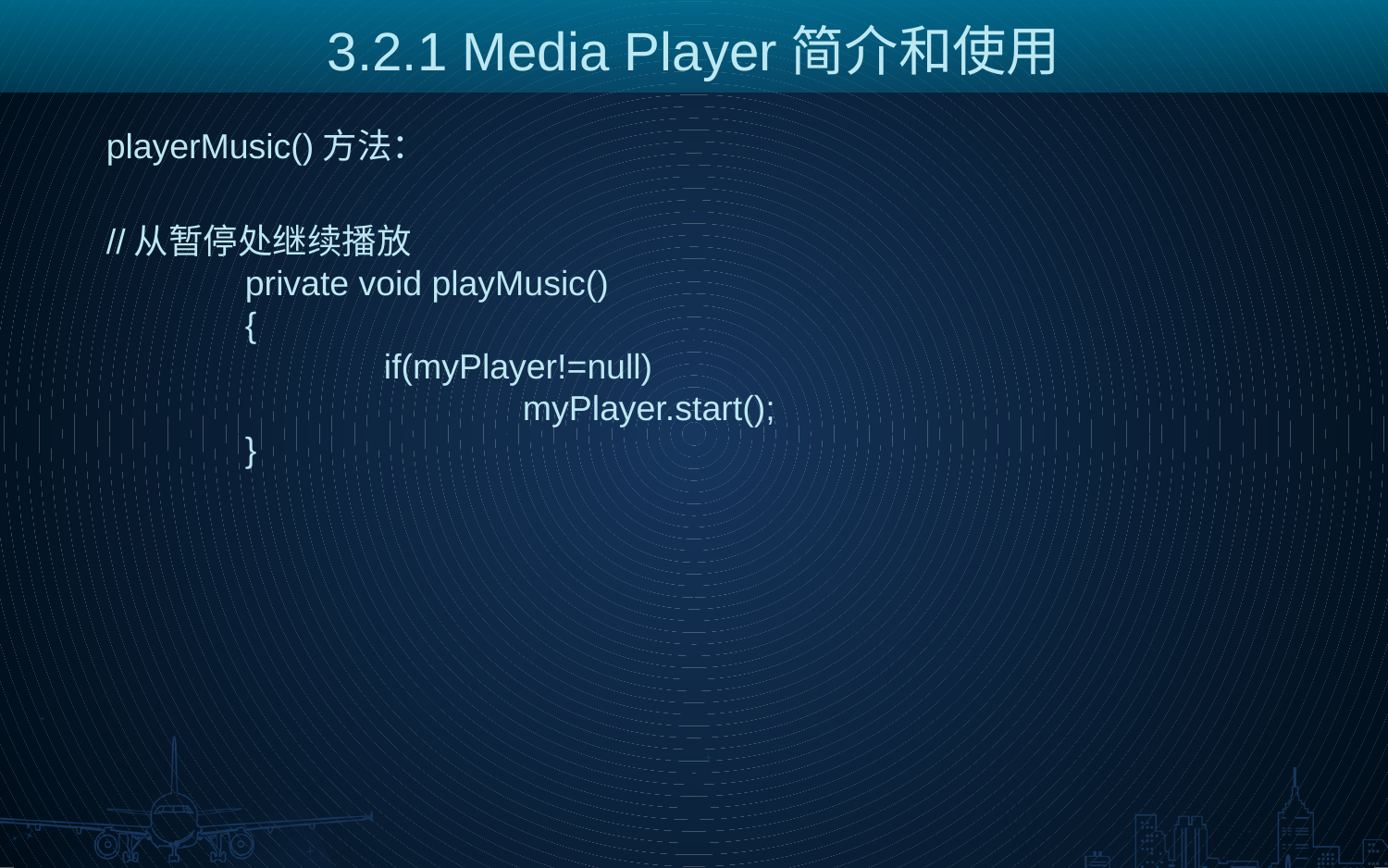

3.2.1 Media Player简介和使用
playerMusic()方法：
//从暂停处继续播放
	private void playMusic()
	{
		if(myPlayer!=null)
			myPlayer.start();
	}